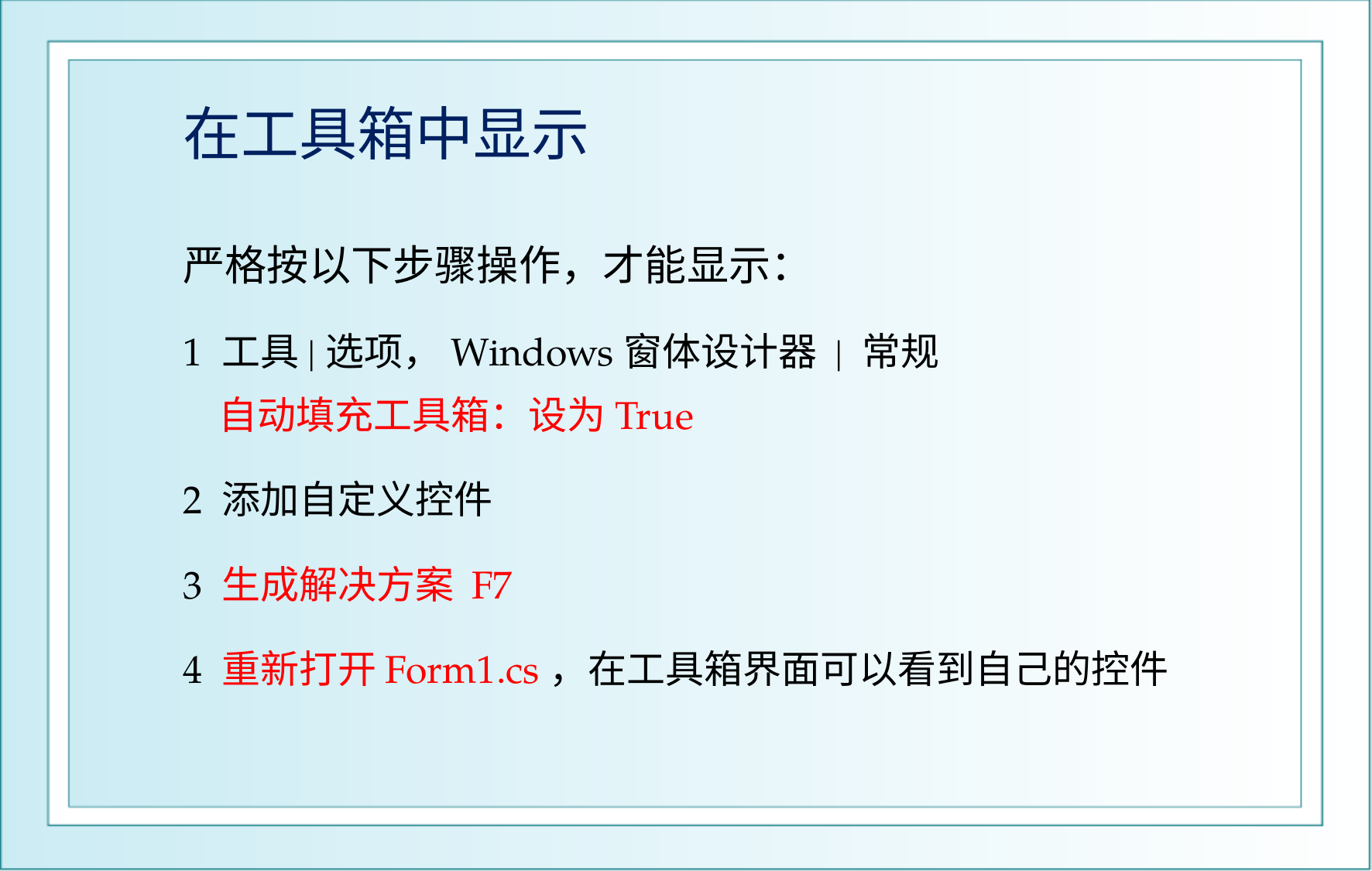

# 在工具箱中显示
严格按以下步骤操作，才能显示：
1 工具|选项，Windows窗体设计器 | 常规
   自动填充工具箱：设为True
2 添加自定义控件
3 生成解决方案 F7
4 重新打开Form1.cs，在工具箱界面可以看到自己的控件